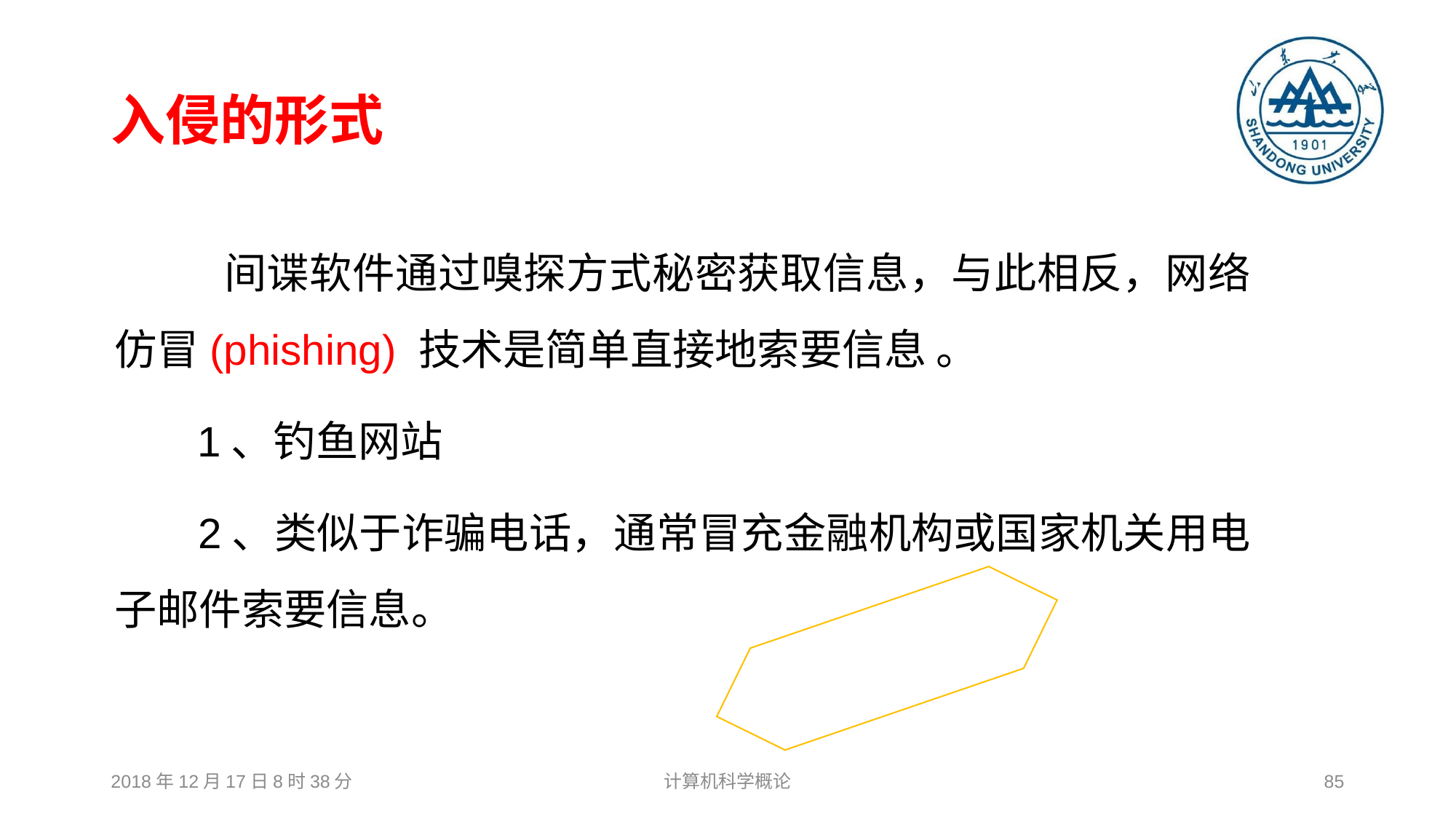

# 入侵的形式
	间谍软件通过嗅探方式秘密获取信息，与此相反，网络仿冒(phishing) 技术是简单直接地索要信息 。
       1、钓鱼网站
       2、类似于诈骗电话，通常冒充金融机构或国家机关用电子邮件索要信息。

2018年12月17日8时38分
计算机科学概论
85